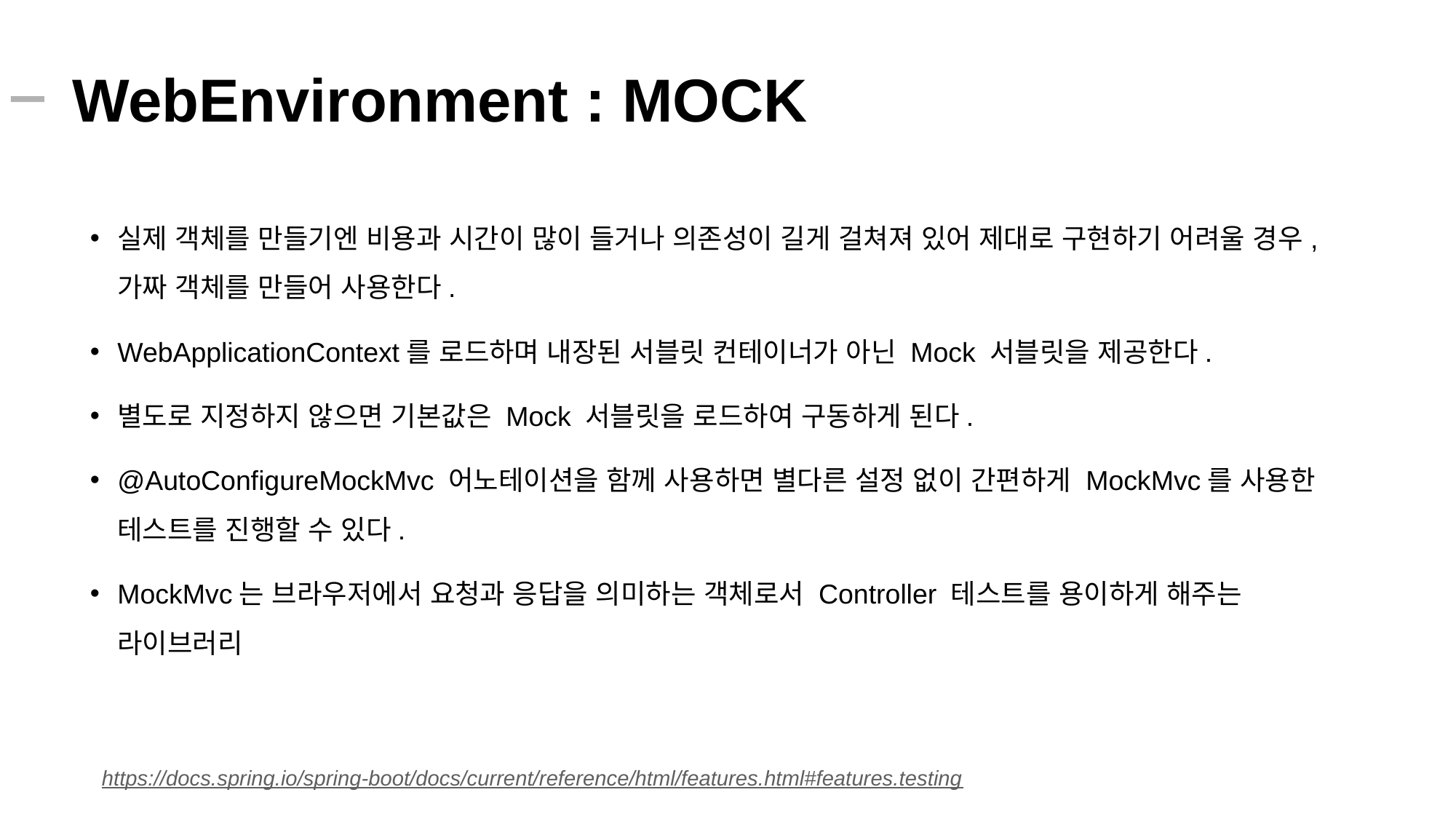

# WebEnvironment : MOCK

실제 객체를 만들기엔 비용과 시간이 많이 들거나 의존성이 길게 걸쳐져 있어 제대로 구현하기 어려울 경우, 가짜 객체를 만들어 사용한다.
WebApplicationContext를 로드하며 내장된 서블릿 컨테이너가 아닌 Mock 서블릿을 제공한다.
별도로 지정하지 않으면 기본값은 Mock 서블릿을 로드하여 구동하게 된다.
@AutoConfigureMockMvc 어노테이션을 함께 사용하면 별다른 설정 없이 간편하게 MockMvc를 사용한 테스트를 진행할 수 있다.
MockMvc는 브라우저에서 요청과 응답을 의미하는 객체로서 Controller 테스트를 용이하게 해주는 라이브러리
https://docs.spring.io/spring-boot/docs/current/reference/html/features.html#features.testing